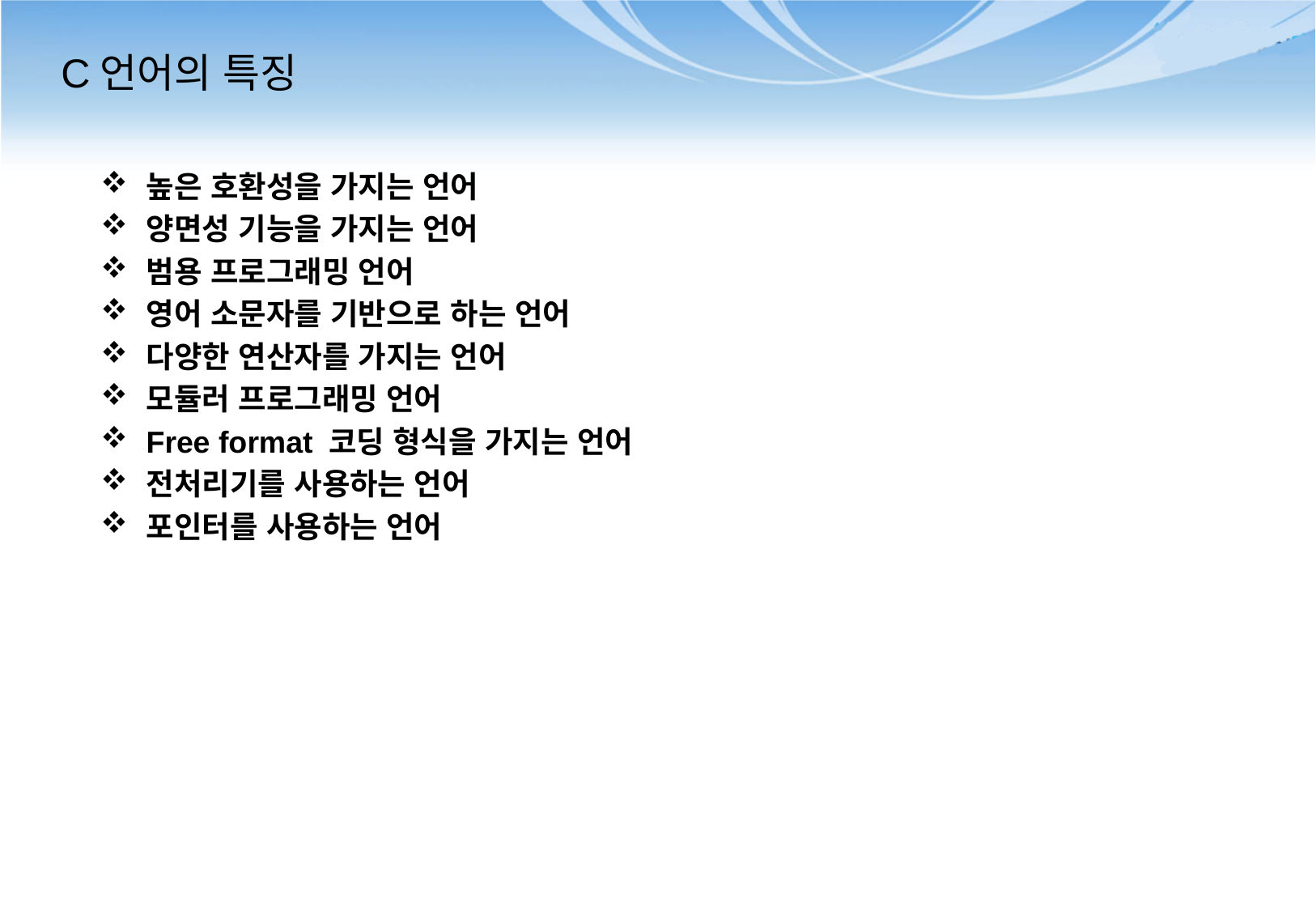

# C언어의 특징
높은 호환성을 가지는 언어
양면성 기능을 가지는 언어
범용 프로그래밍 언어
영어 소문자를 기반으로 하는 언어
다양한 연산자를 가지는 언어
모듈러 프로그래밍 언어
Free format 코딩 형식을 가지는 언어
전처리기를 사용하는 언어
포인터를 사용하는 언어